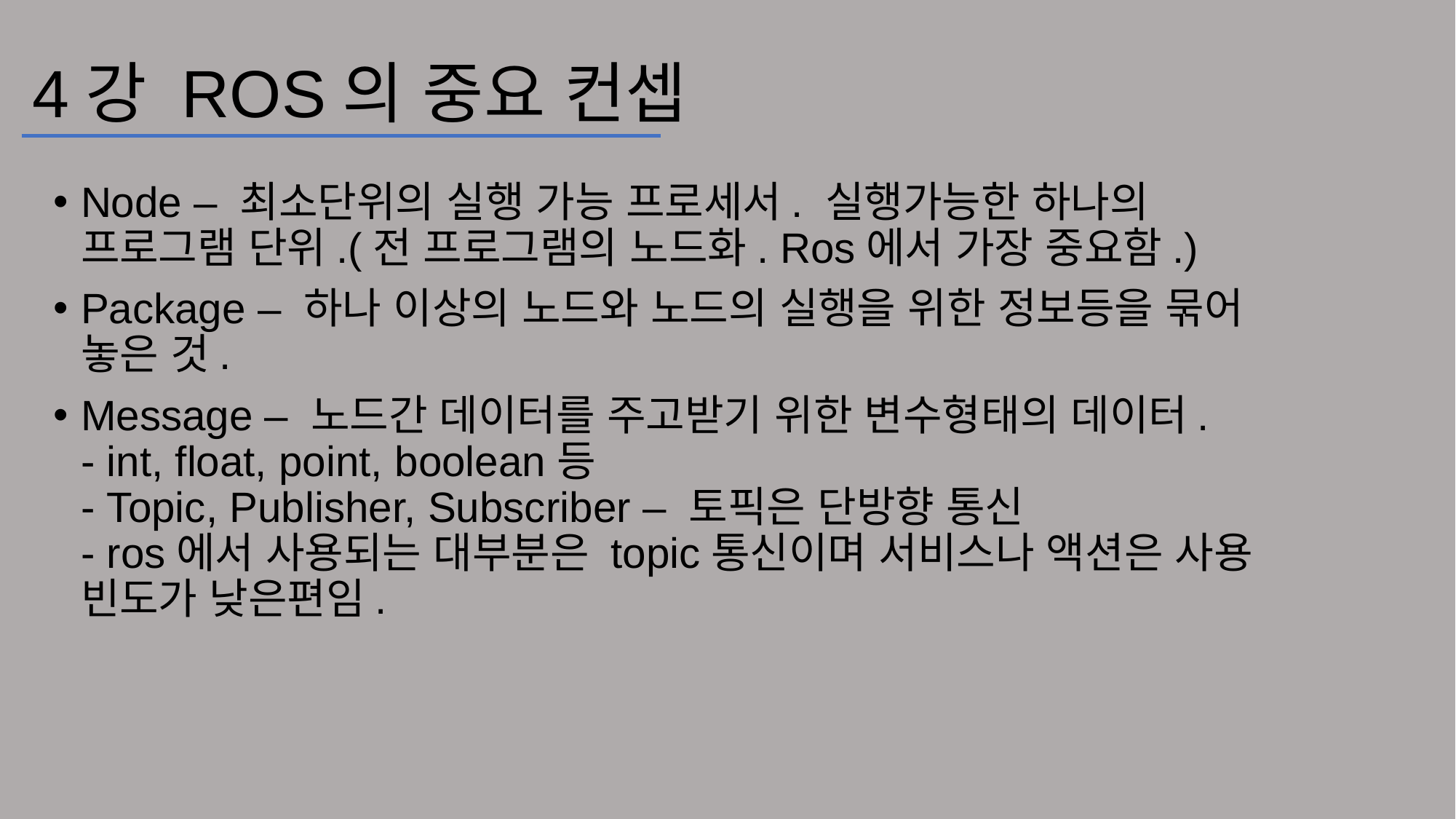

# 4강 ROS의 중요 컨셉
Node – 최소단위의 실행 가능 프로세서. 실행가능한 하나의 프로그램 단위.(전 프로그램의 노드화. Ros에서 가장 중요함.)
Package – 하나 이상의 노드와 노드의 실행을 위한 정보등을 묶어 놓은 것.
Message – 노드간 데이터를 주고받기 위한 변수형태의 데이터.
- int, float, point, boolean등
- Topic, Publisher, Subscriber – 토픽은 단방향 통신
- ros에서 사용되는 대부분은 topic통신이며 서비스나 액션은 사용 빈도가 낮은편임.